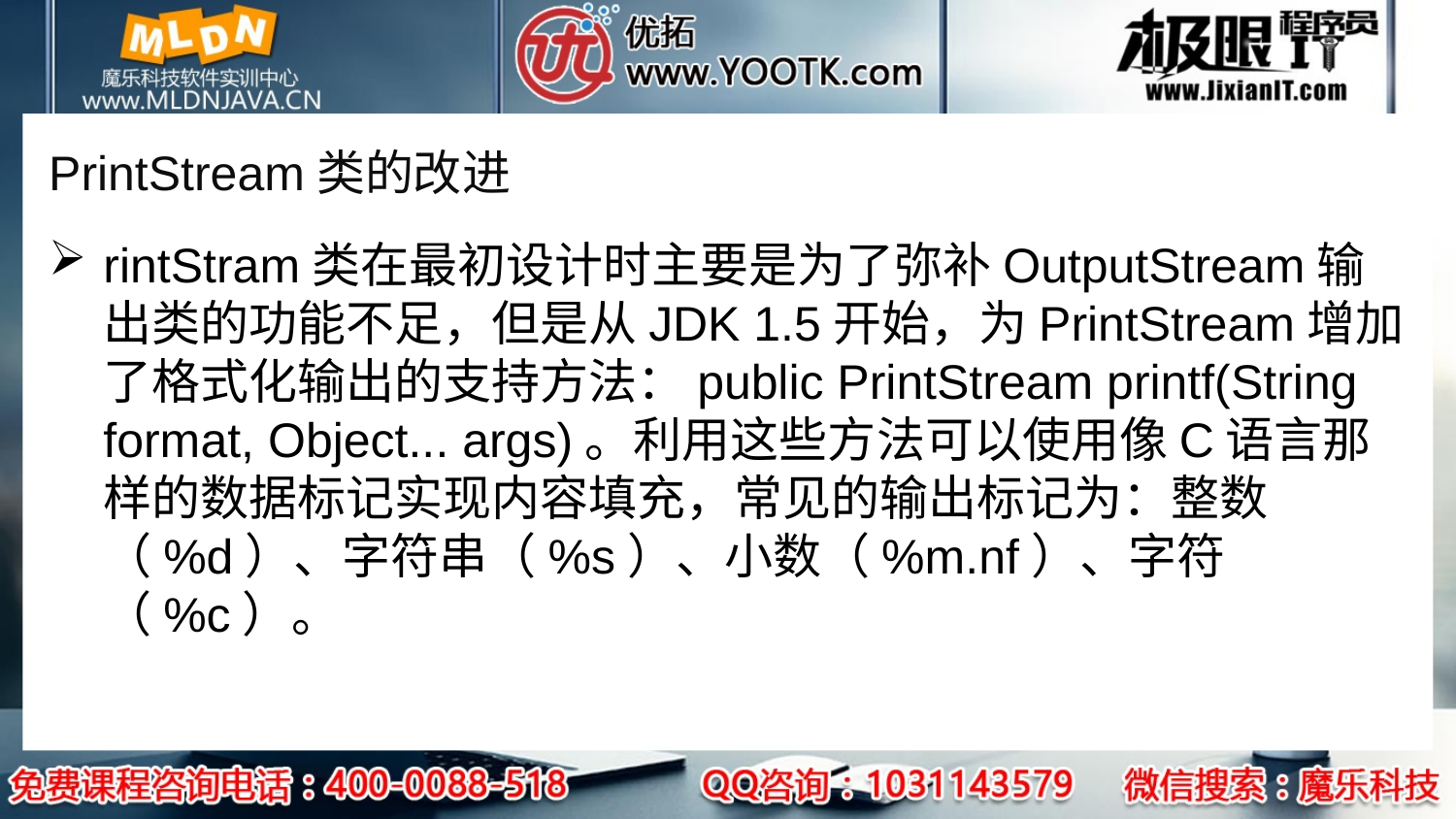

# PrintStream类的改进
rintStram类在最初设计时主要是为了弥补OutputStream输出类的功能不足，但是从JDK 1.5开始，为PrintStream增加了格式化输出的支持方法：public PrintStream printf(String format, Object... args)。利用这些方法可以使用像C语言那样的数据标记实现内容填充，常见的输出标记为：整数（%d）、字符串（%s）、小数（%m.nf）、字符（%c）。